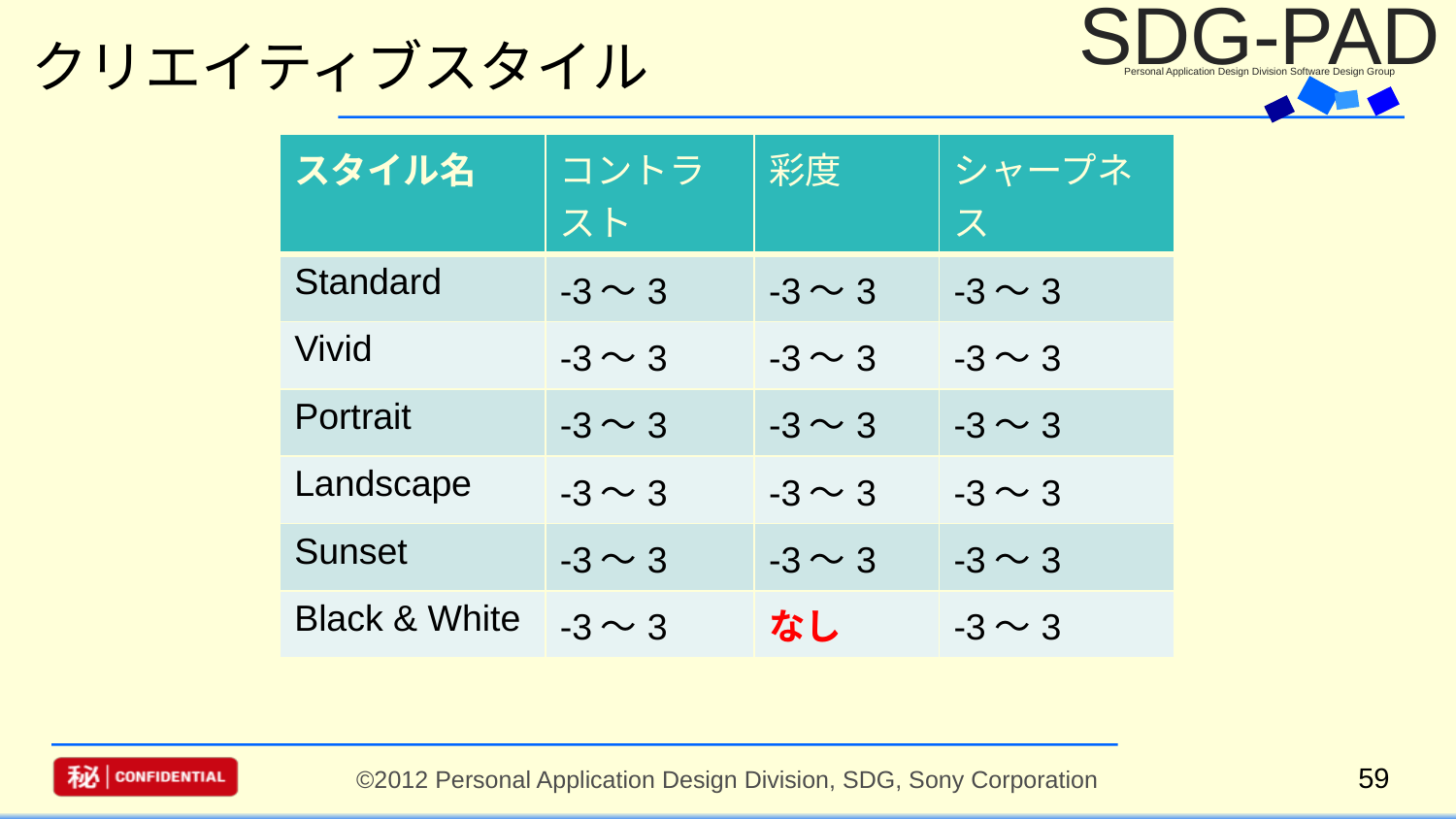

# クリエイティブスタイル
| スタイル名 | コントラスト | 彩度 | シャープネス |
| --- | --- | --- | --- |
| Standard | -3～3 | -3～3 | -3～3 |
| Vivid | -3～3 | -3～3 | -3～3 |
| Portrait | -3～3 | -3～3 | -3～3 |
| Landscape | -3～3 | -3～3 | -3～3 |
| Sunset | -3～3 | -3～3 | -3～3 |
| Black & White | -3～3 | なし | -3～3 |
59
©2012 Personal Application Design Division, SDG, Sony Corporation